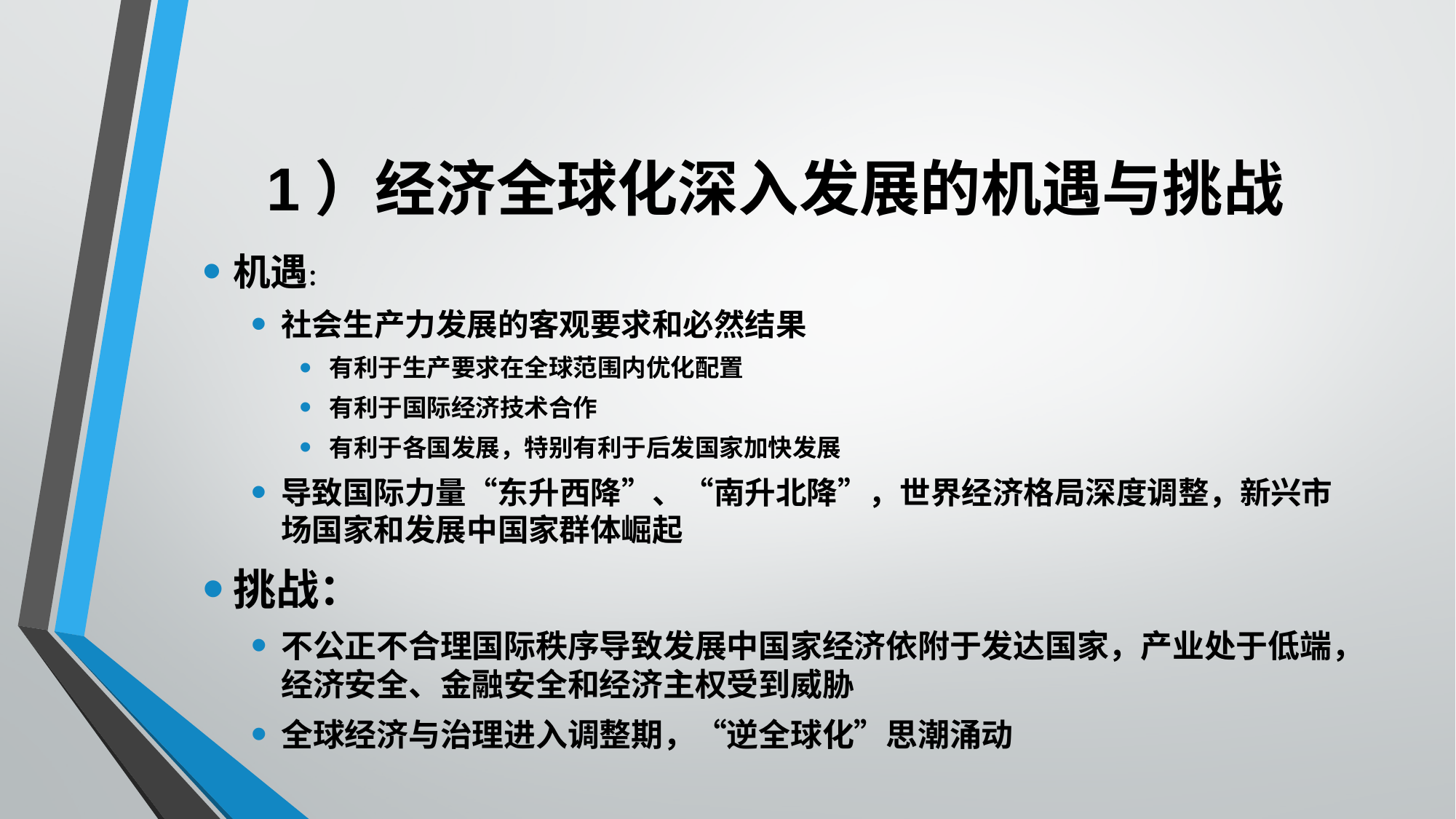

# 1）经济全球化深入发展的机遇与挑战
机遇：
社会生产力发展的客观要求和必然结果
有利于生产要求在全球范围内优化配置
有利于国际经济技术合作
有利于各国发展，特别有利于后发国家加快发展
导致国际力量“东升西降”、“南升北降”，世界经济格局深度调整，新兴市场国家和发展中国家群体崛起
挑战：
不公正不合理国际秩序导致发展中国家经济依附于发达国家，产业处于低端，经济安全、金融安全和经济主权受到威胁
全球经济与治理进入调整期，“逆全球化”思潮涌动